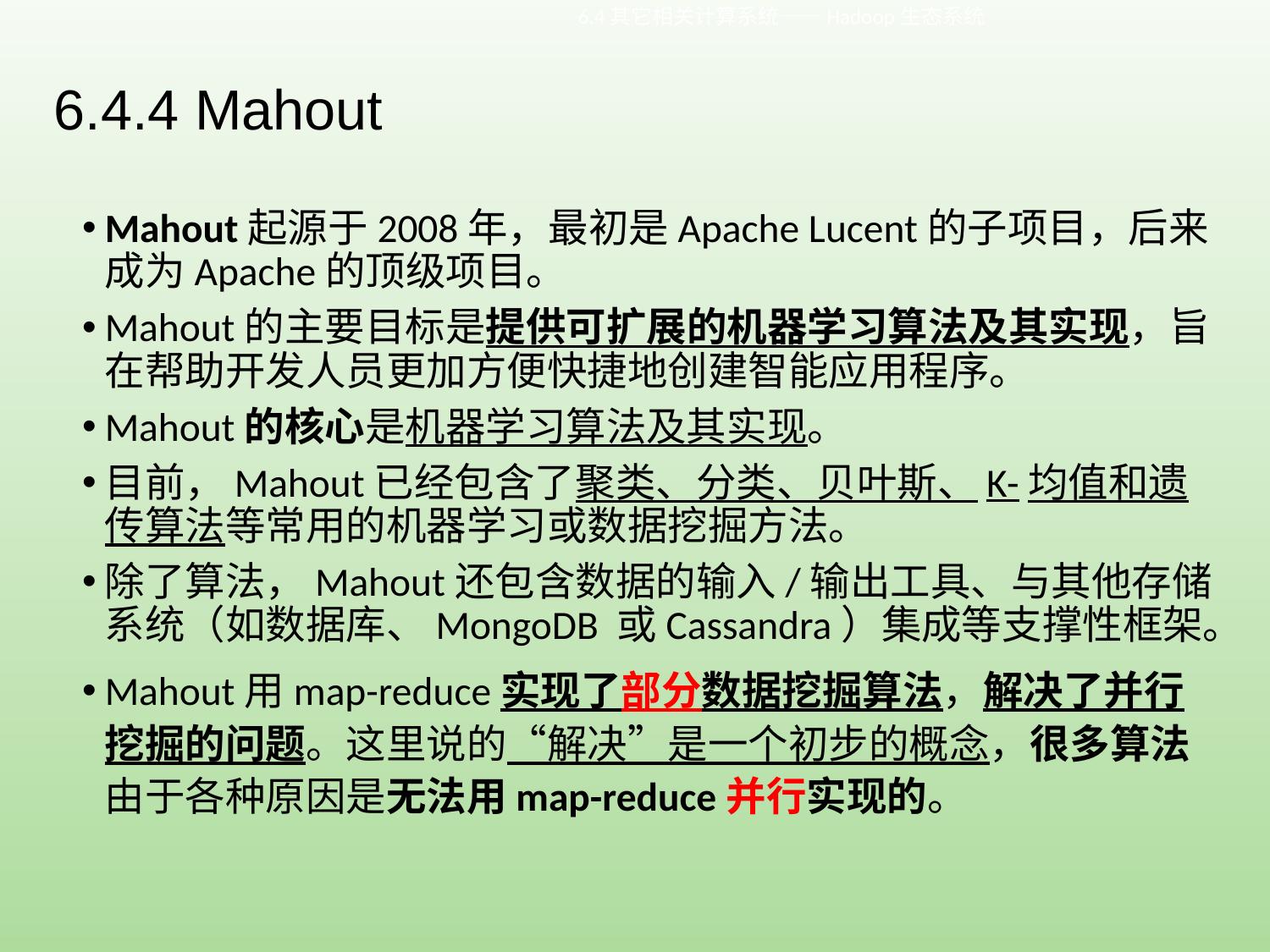

6.4其它相关计算系统——Hadoop生态系统
# 6.4.4 Mahout
Mahout起源于2008年，最初是Apache Lucent的子项目，后来成为Apache的顶级项目。
Mahout的主要目标是提供可扩展的机器学习算法及其实现，旨在帮助开发人员更加方便快捷地创建智能应用程序。
Mahout的核心是机器学习算法及其实现。
目前，Mahout已经包含了聚类、分类、贝叶斯、K-均值和遗传算法等常用的机器学习或数据挖掘方法。
除了算法，Mahout还包含数据的输入/输出工具、与其他存储系统（如数据库、MongoDB 或Cassandra）集成等支撑性框架。
Mahout用map-reduce实现了部分数据挖掘算法，解决了并行挖掘的问题。这里说的“解决”是一个初步的概念，很多算法由于各种原因是无法用map-reduce并行实现的。